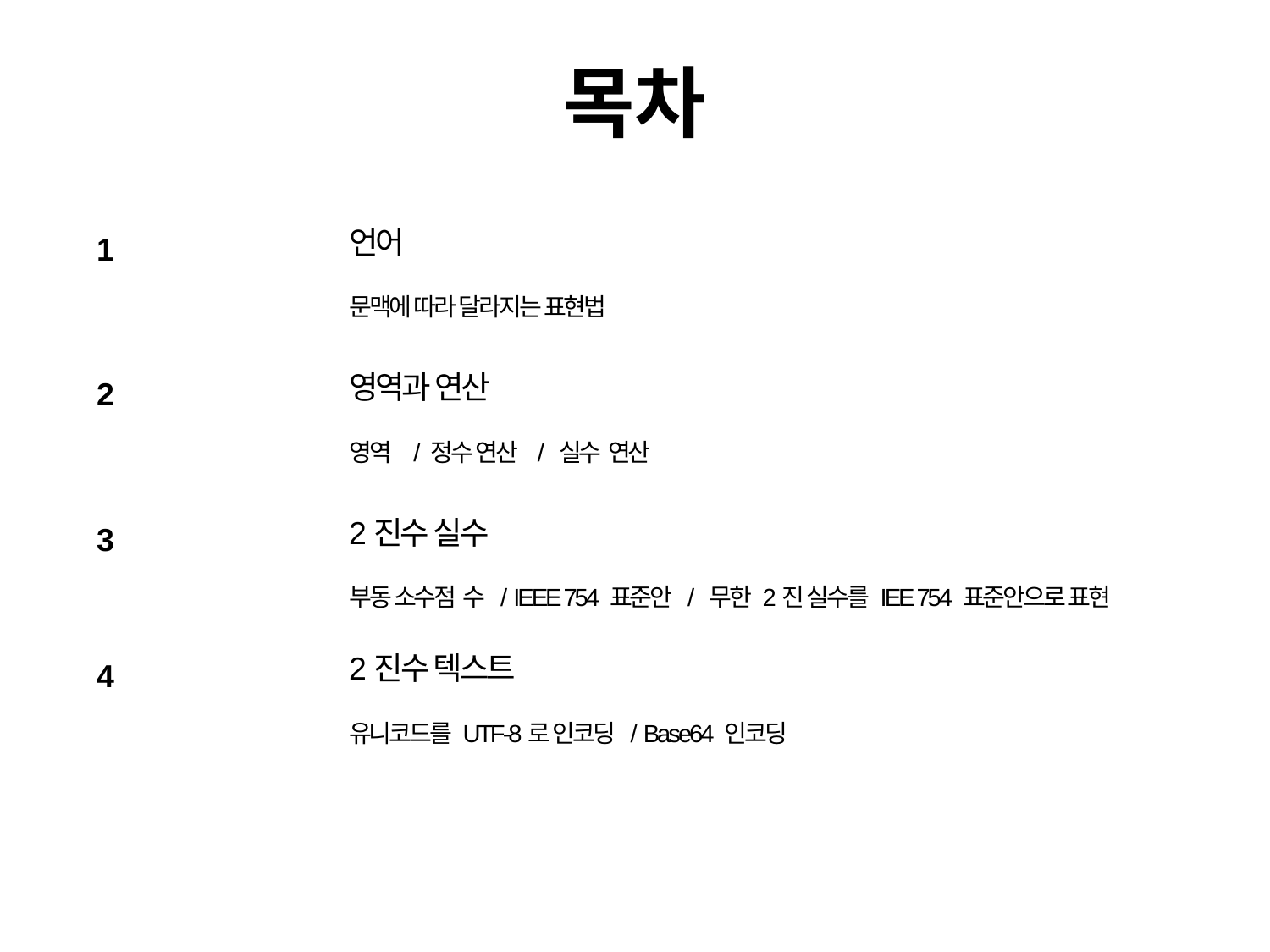

# 목차
언어
문맥에 따라 달라지는 표현법
1
영역과 연산
영역   / 정수 연산   /  실수  연산
2
2진수 실수
부동 소수점  수  /  IEEE 754 표준안  /  무한 2진 실수를 IEE 754 표준안으로 표현
3
2진수 텍스트
유니코드를 UTF-8로 인코딩  /  Base64 인코딩
4